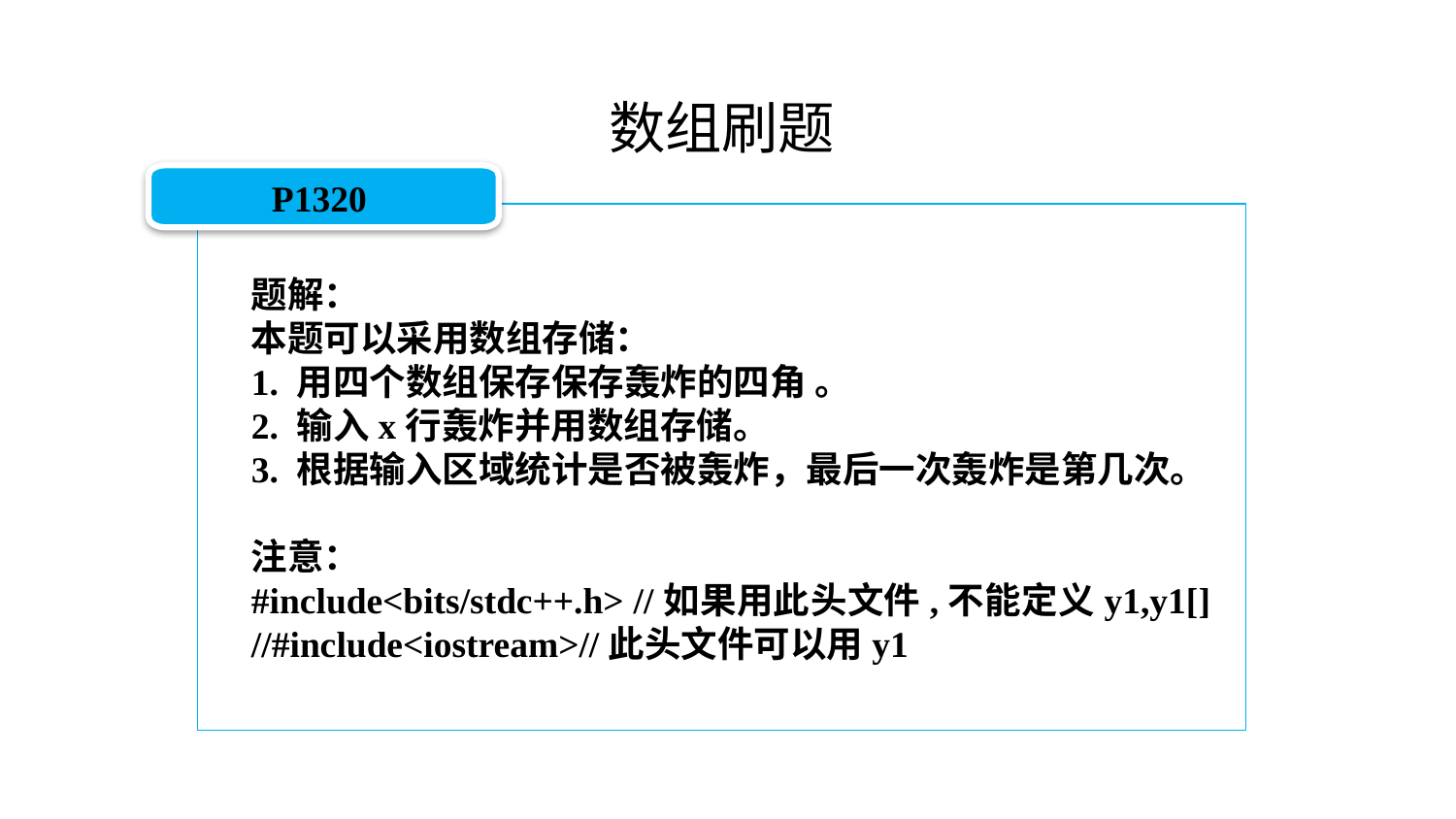

数组刷题

P1320
题解：
本题可以采用数组存储：
1. 用四个数组保存保存轰炸的四角 。
2. 输入x行轰炸并用数组存储。
3. 根据输入区域统计是否被轰炸，最后一次轰炸是第几次。

注意：
#include<bits/stdc++.h> //如果用此头文件,不能定义y1,y1[]
//#include<iostream>//此头文件可以用y1
17